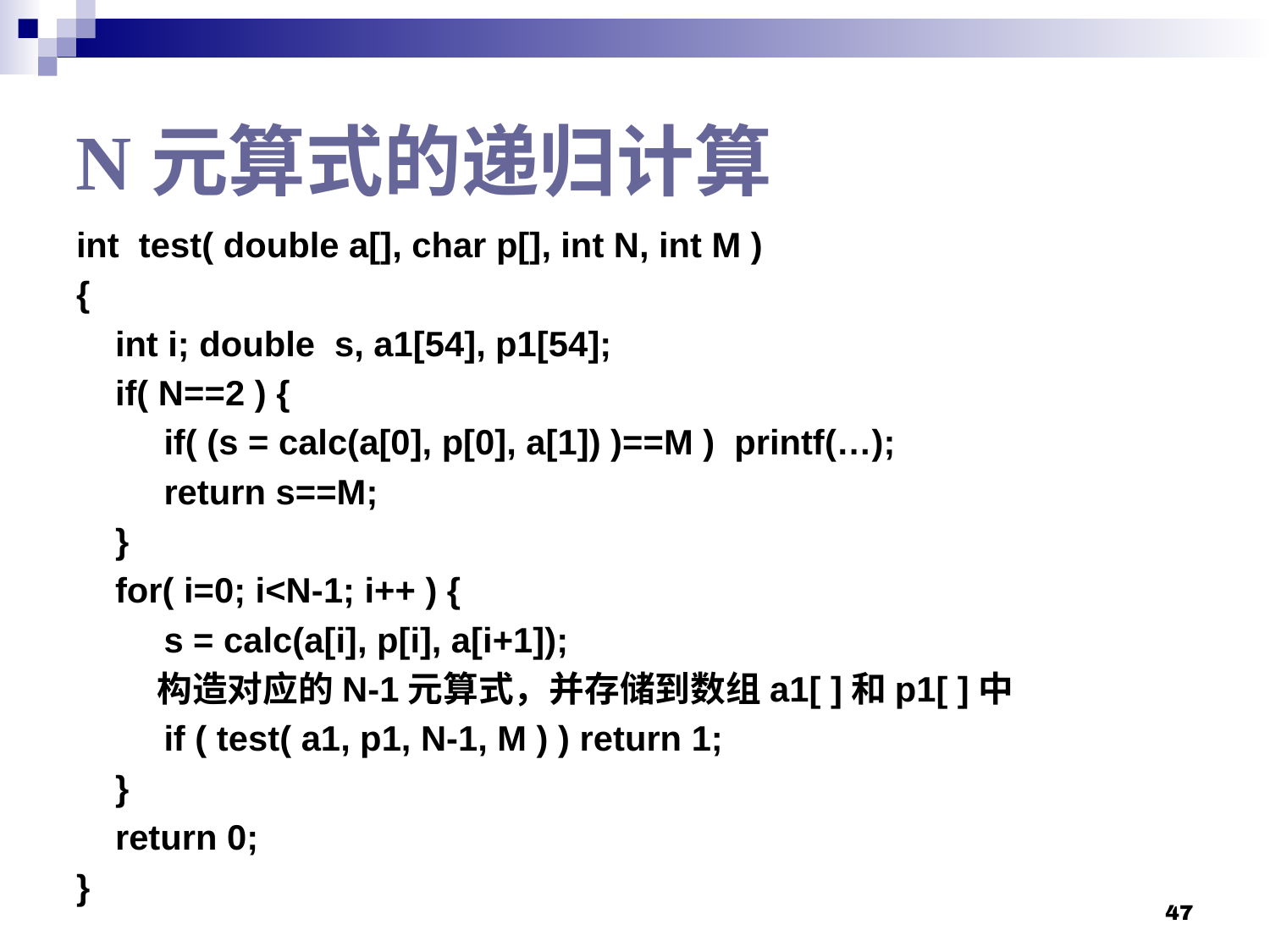

# N元算式的递归计算
int  test( double a[], char p[], int N, int M )
{
    int i; double  s, a1[54], p1[54];
    if( N==2 ) {
         if( (s = calc(a[0], p[0], a[1]) )==M )  printf(…);
         return s==M;
    }
    for( i=0; i<N-1; i++ ) {
         s = calc(a[i], p[i], a[i+1]);
         构造对应的N-1元算式，并存储到数组a1[ ]和p1[ ]中
         if ( test( a1, p1, N-1, M ) ) return 1;
    }
    return 0;
}

47